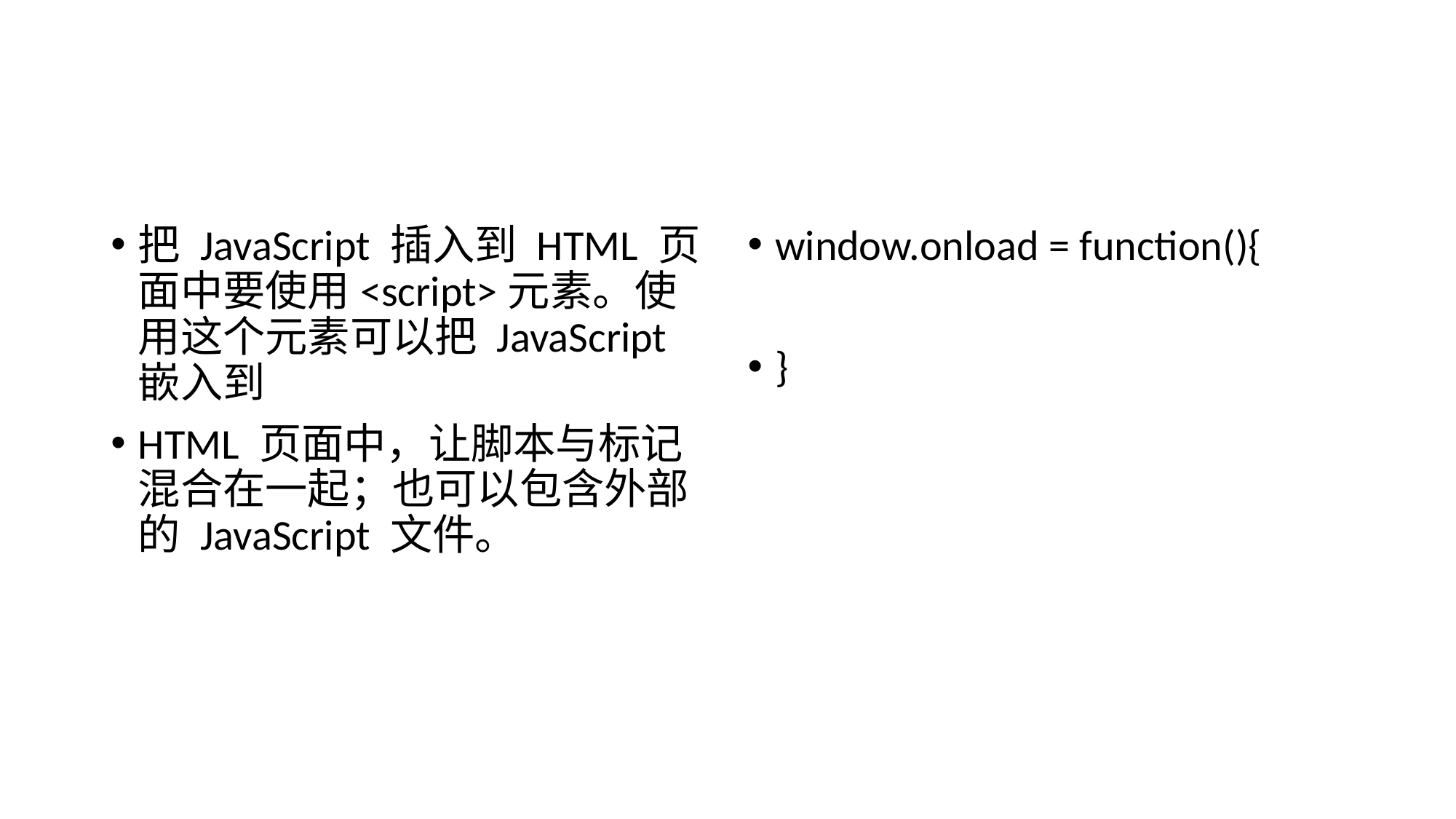

#
把 JavaScript 插入到 HTML 页面中要使用<script>元素。使用这个元素可以把 JavaScript 嵌入到
HTML 页面中，让脚本与标记混合在一起；也可以包含外部的 JavaScript 文件。
window.onload = function(){

}